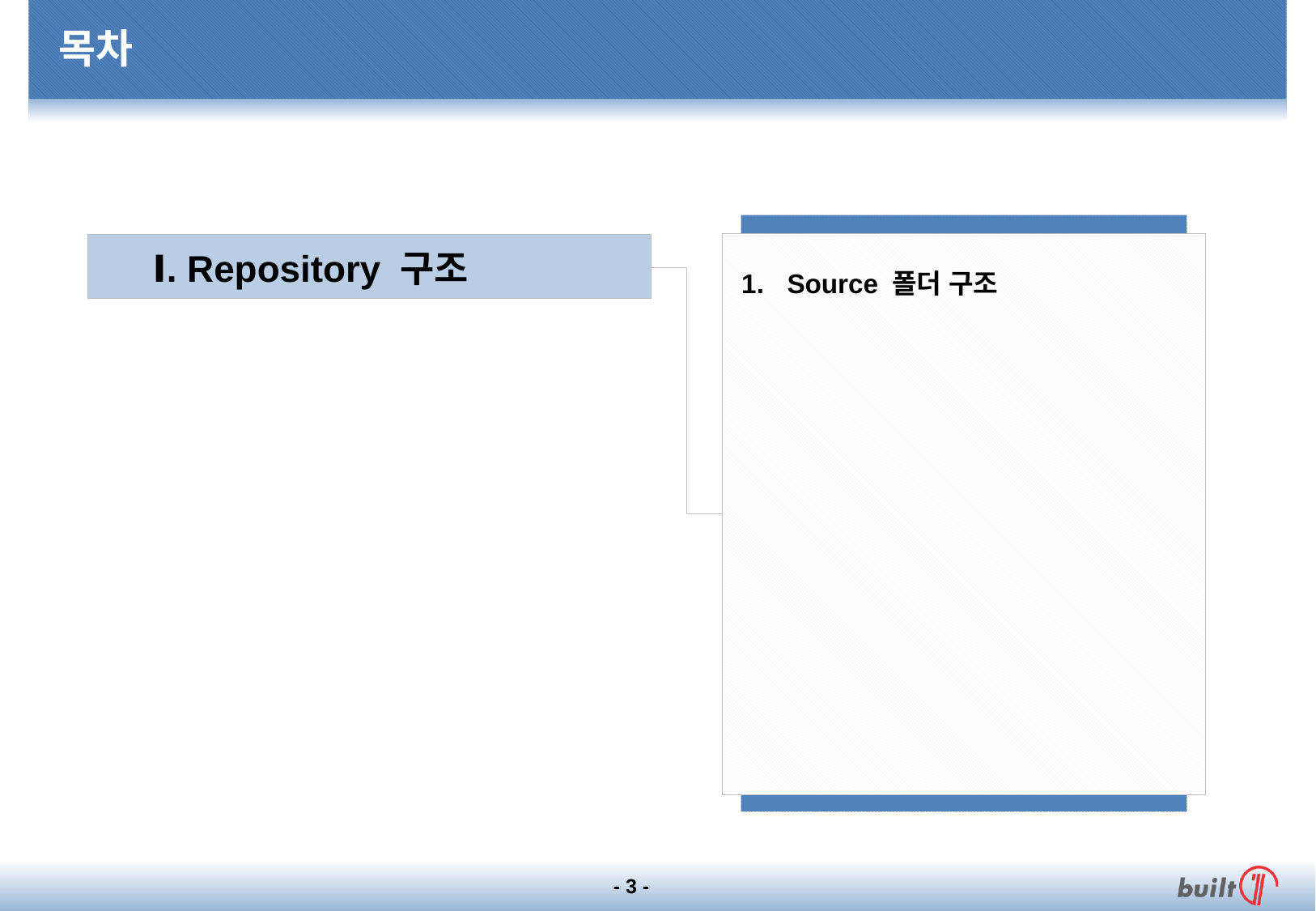

# 목차

Source 폴더 구조

Ⅰ. Repository 구조